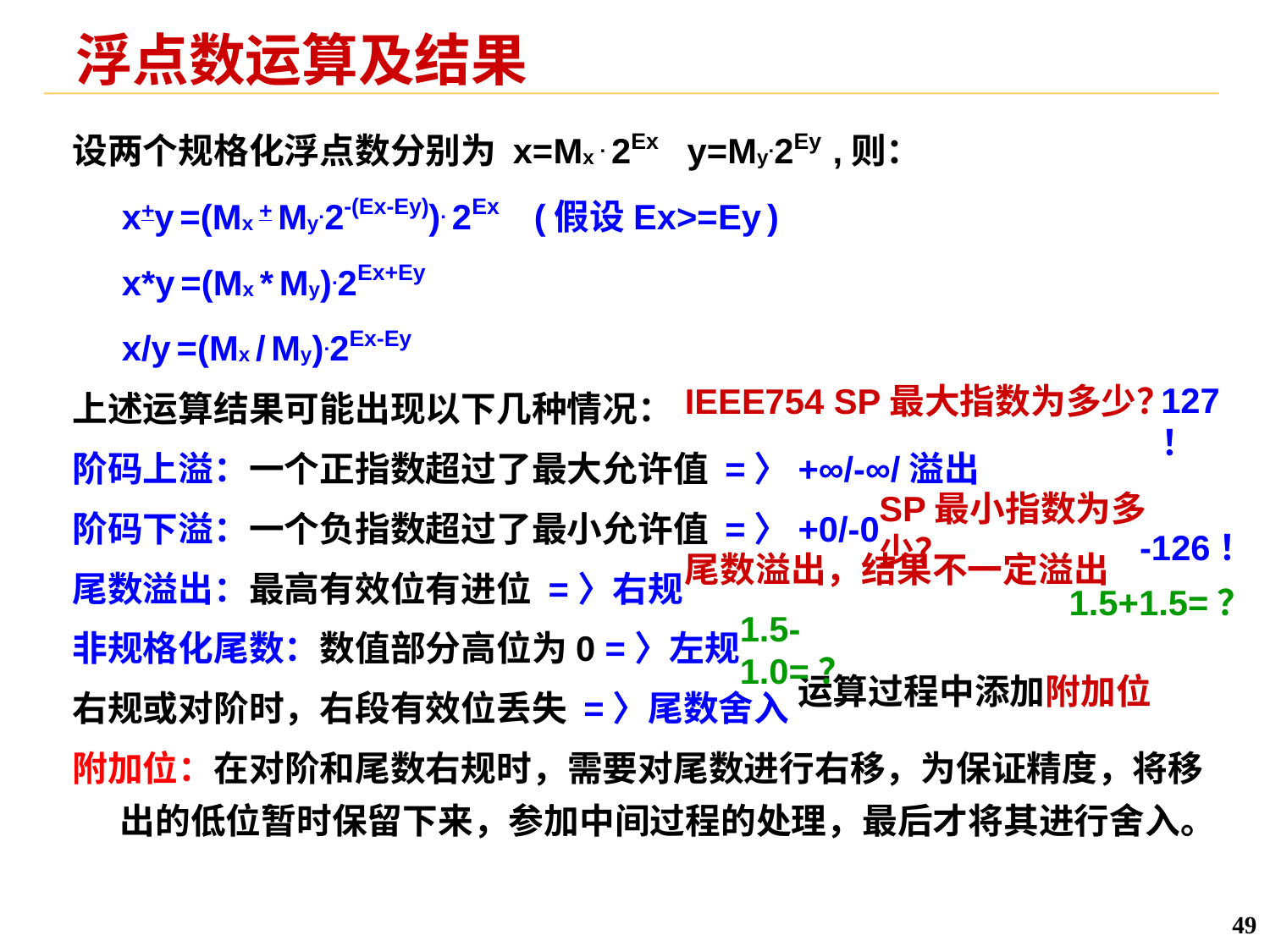

# 浮点数运算及结果
设两个规格化浮点数分别为 x=Mx . 2Ex     y=My.2Ey  ,则：
　　x+y =(Mx + My.2-(Ex-Ey)). 2Ex      (假设Ex>=Ey )
　　x*y =(Mx * My).2Ex+Ey
　　x/y =(Mx / My).2Ex-Ey
上述运算结果可能出现以下几种情况：
阶码上溢：一个正指数超过了最大允许值 =〉+∞/-∞/溢出
阶码下溢：一个负指数超过了最小允许值 =〉+0/-0
尾数溢出：最高有效位有进位 =〉右规
非规格化尾数：数值部分高位为0 =〉左规
右规或对阶时，右段有效位丢失 =〉尾数舍入
附加位：在对阶和尾数右规时，需要对尾数进行右移，为保证精度，将移出的低位暂时保留下来，参加中间过程的处理，最后才将其进行舍入。
127！
IEEE754 SP最大指数为多少？
SP最小指数为多少？
-126！
尾数溢出，结果不一定溢出
1.5+1.5=？
1.5-1.0=？
运算过程中添加附加位
49